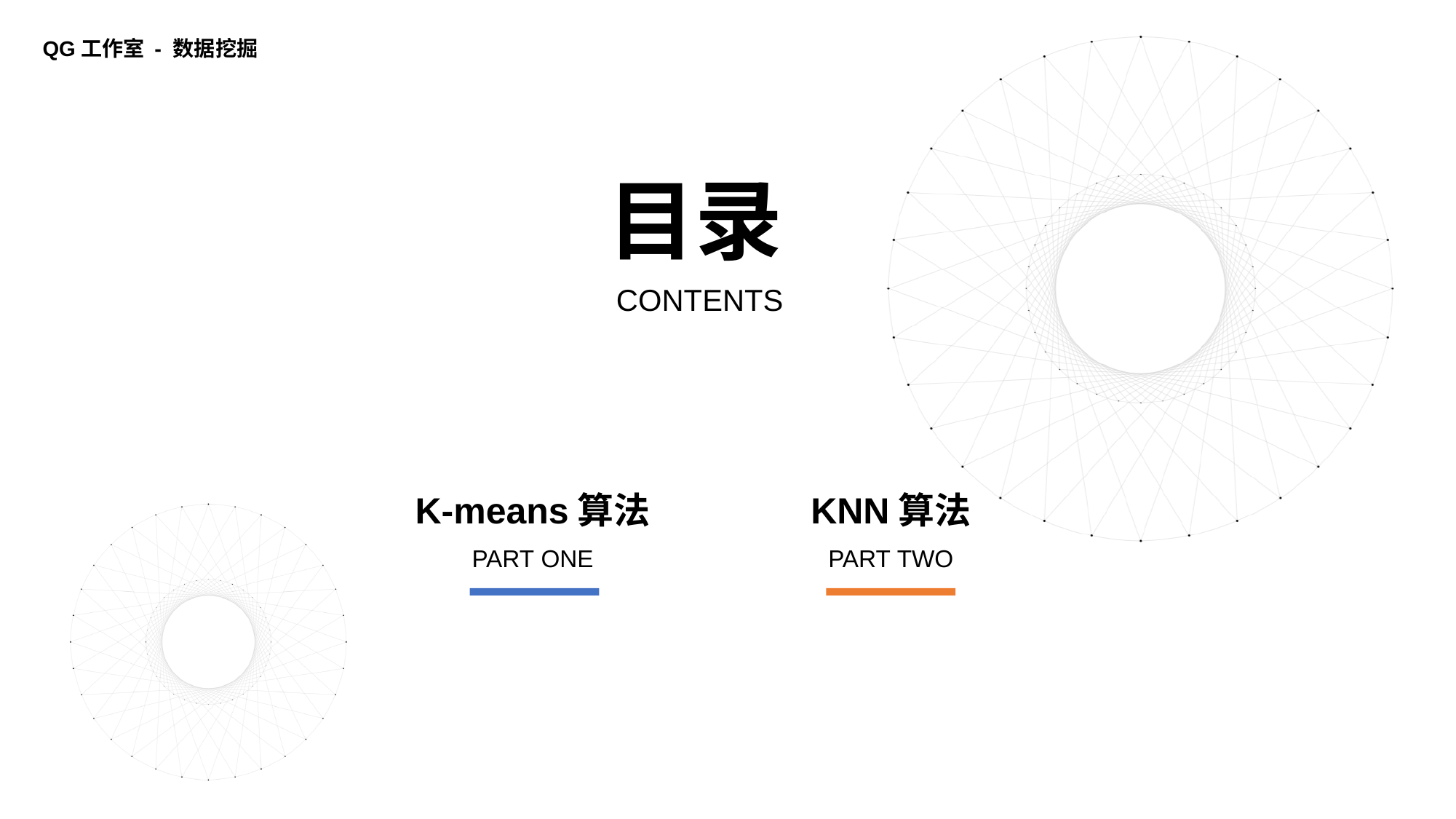

QG工作室 - 数据挖掘
目录
CONTENTS
K-means算法
KNN算法
PART ONE
PART TWO